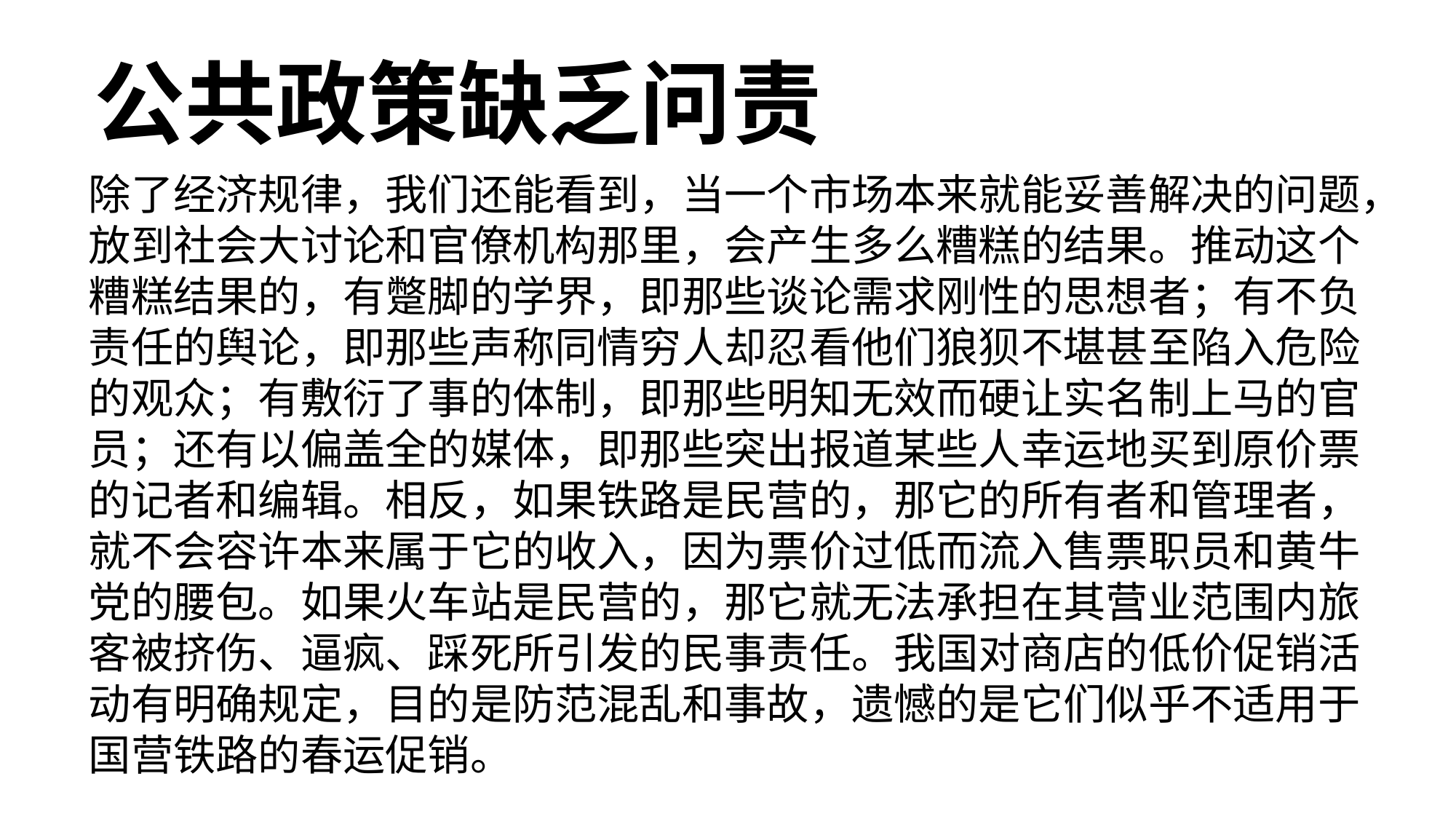

公共政策缺乏问责
除了经济规律，我们还能看到，当一个市场本来就能妥善解决的问题，放到社会大讨论和官僚机构那里，会产生多么糟糕的结果。推动这个糟糕结果的，有蹩脚的学界，即那些谈论需求刚性的思想者；有不负责任的舆论，即那些声称同情穷人却忍看他们狼狈不堪甚至陷入危险的观众；有敷衍了事的体制，即那些明知无效而硬让实名制上马的官员；还有以偏盖全的媒体，即那些突出报道某些人幸运地买到原价票的记者和编辑。相反，如果铁路是民营的，那它的所有者和管理者，就不会容许本来属于它的收入，因为票价过低而流入售票职员和黄牛党的腰包。如果火车站是民营的，那它就无法承担在其营业范围内旅客被挤伤、逼疯、踩死所引发的民事责任。我国对商店的低价促销活动有明确规定，目的是防范混乱和事故，遗憾的是它们似乎不适用于国营铁路的春运促销。